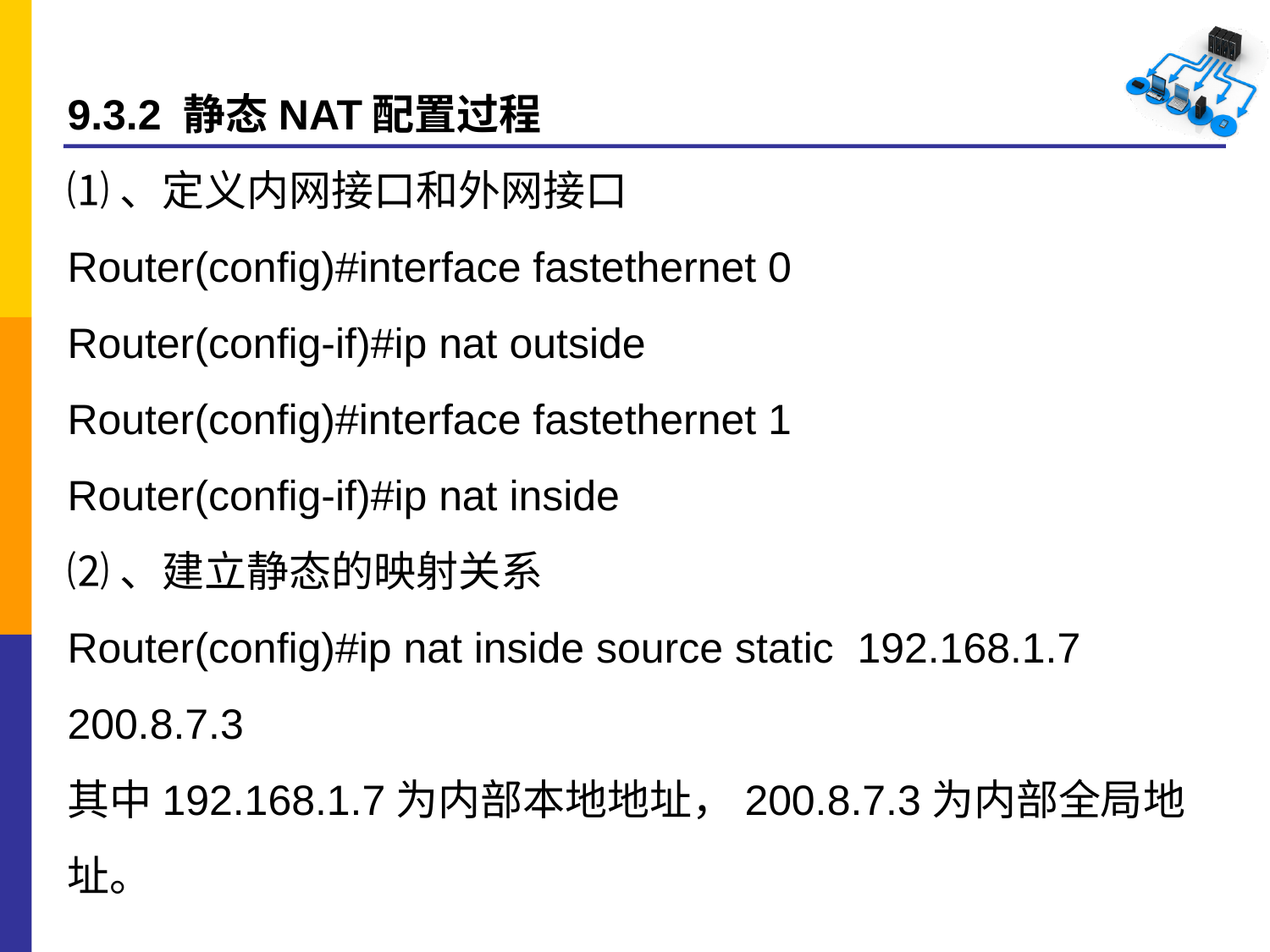

9.3.2 静态NAT配置过程
⑴、定义内网接口和外网接口
Router(config)#interface fastethernet 0
Router(config-if)#ip nat outside
Router(config)#interface fastethernet 1
Router(config-if)#ip nat inside
⑵、建立静态的映射关系
Router(config)#ip nat inside source static  192.168.1.7  200.8.7.3
其中192.168.1.7为内部本地地址，200.8.7.3为内部全局地址。